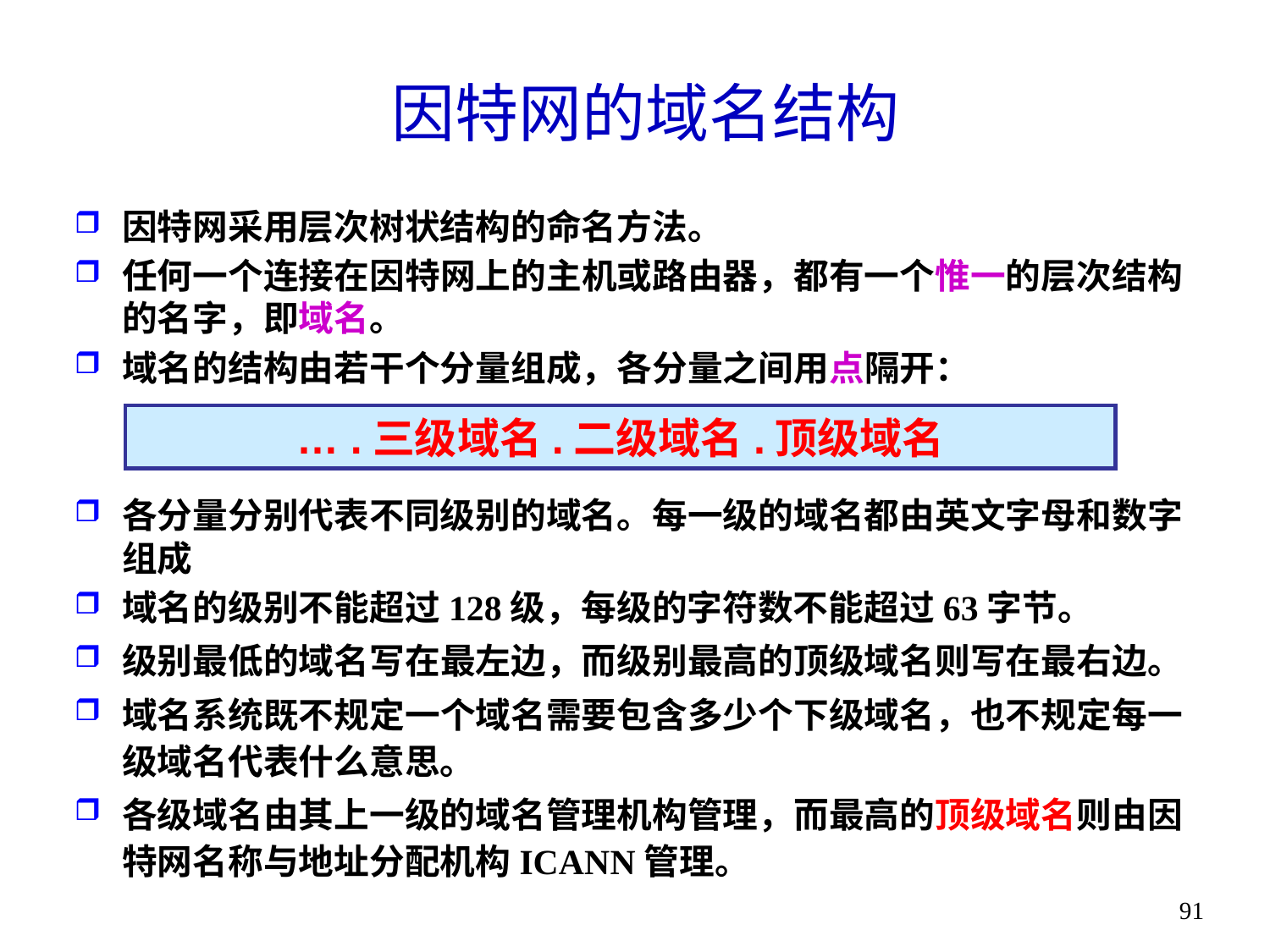

# 因特网的域名结构
因特网采用层次树状结构的命名方法。
任何一个连接在因特网上的主机或路由器，都有一个惟一的层次结构的名字，即域名。
域名的结构由若干个分量组成，各分量之间用点隔开：

各分量分别代表不同级别的域名。每一级的域名都由英文字母和数字组成
域名的级别不能超过128级，每级的字符数不能超过63字节。
级别最低的域名写在最左边，而级别最高的顶级域名则写在最右边。
域名系统既不规定一个域名需要包含多少个下级域名，也不规定每一级域名代表什么意思。
各级域名由其上一级的域名管理机构管理，而最高的顶级域名则由因特网名称与地址分配机构ICANN管理。
… .三级域名.二级域名.顶级域名
91